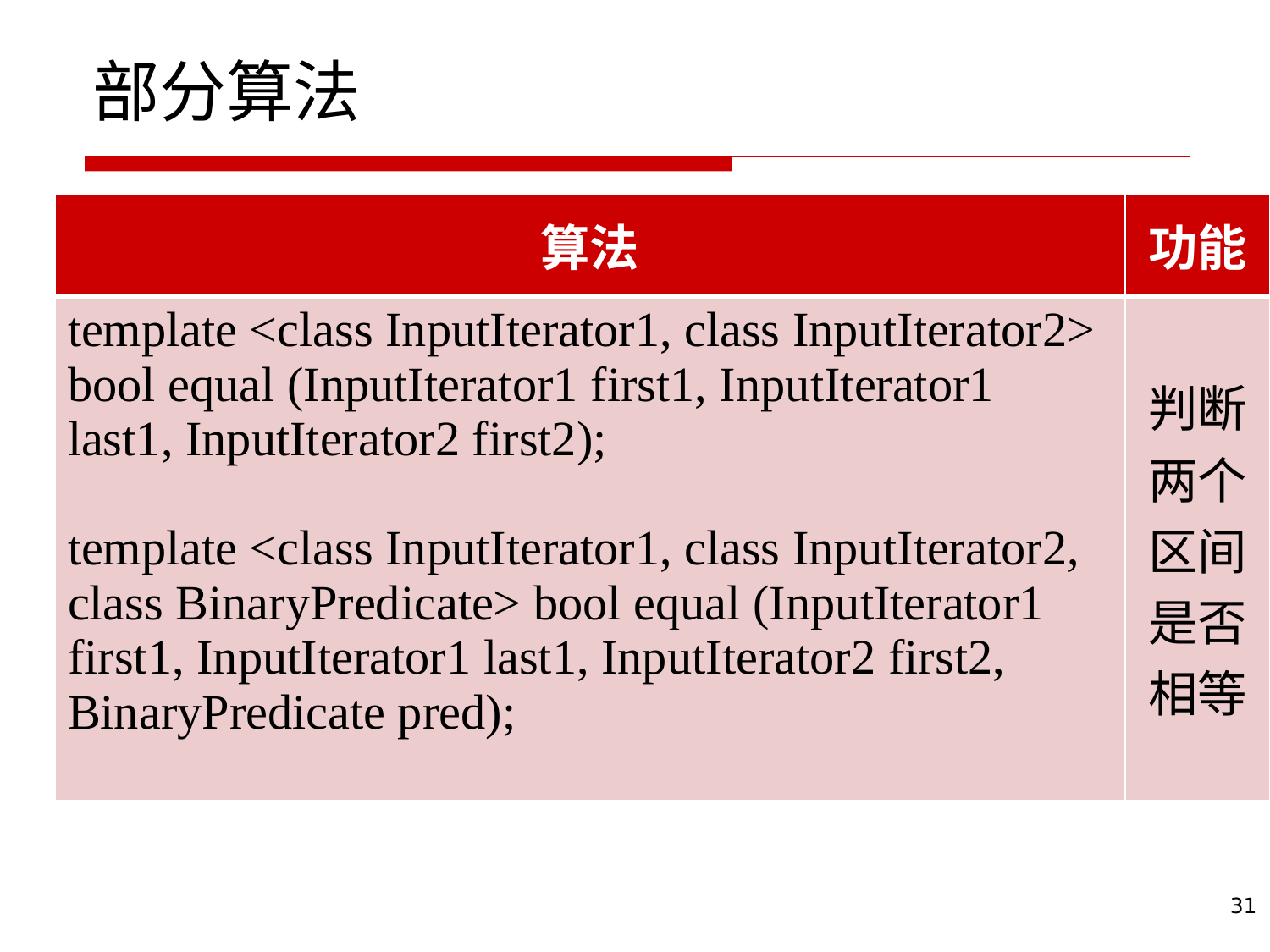

# 部分算法
| 算法 | 功能 |
| --- | --- |
| template <class InputIterator1, class InputIterator2> bool equal (InputIterator1 first1, InputIterator1 last1, InputIterator2 first2); template <class InputIterator1, class InputIterator2, class BinaryPredicate> bool equal (InputIterator1 first1, InputIterator1 last1, InputIterator2 first2, BinaryPredicate pred); | 判断两个区间是否相等 |

31